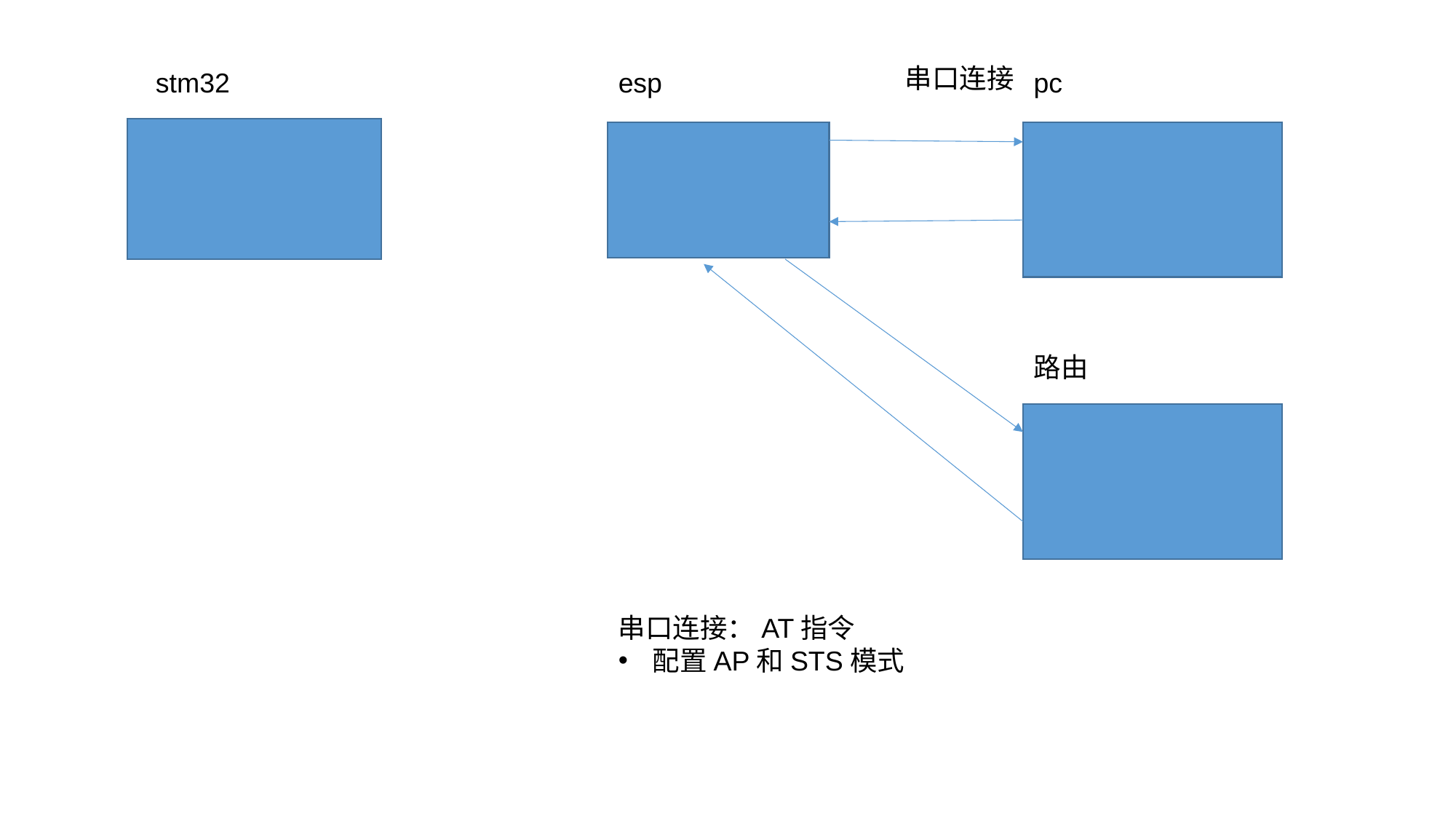

串口连接
stm32
esp
pc

路由

串口连接：AT指令
配置AP和STS模式